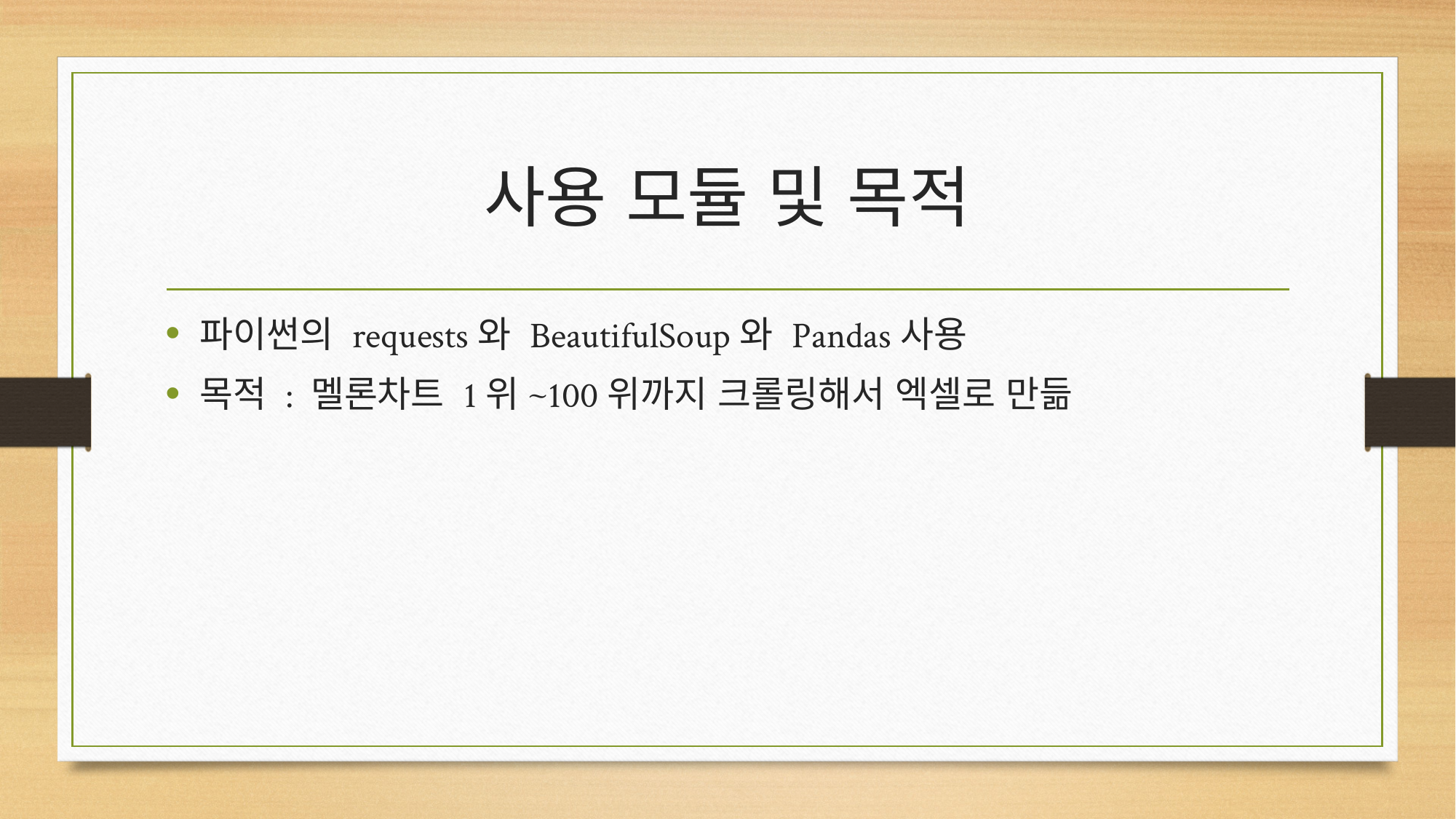

# 사용 모듈 및 목적
파이썬의 requests와 BeautifulSoup와 Pandas사용
목적 : 멜론차트 1위~100위까지 크롤링해서 엑셀로 만듦